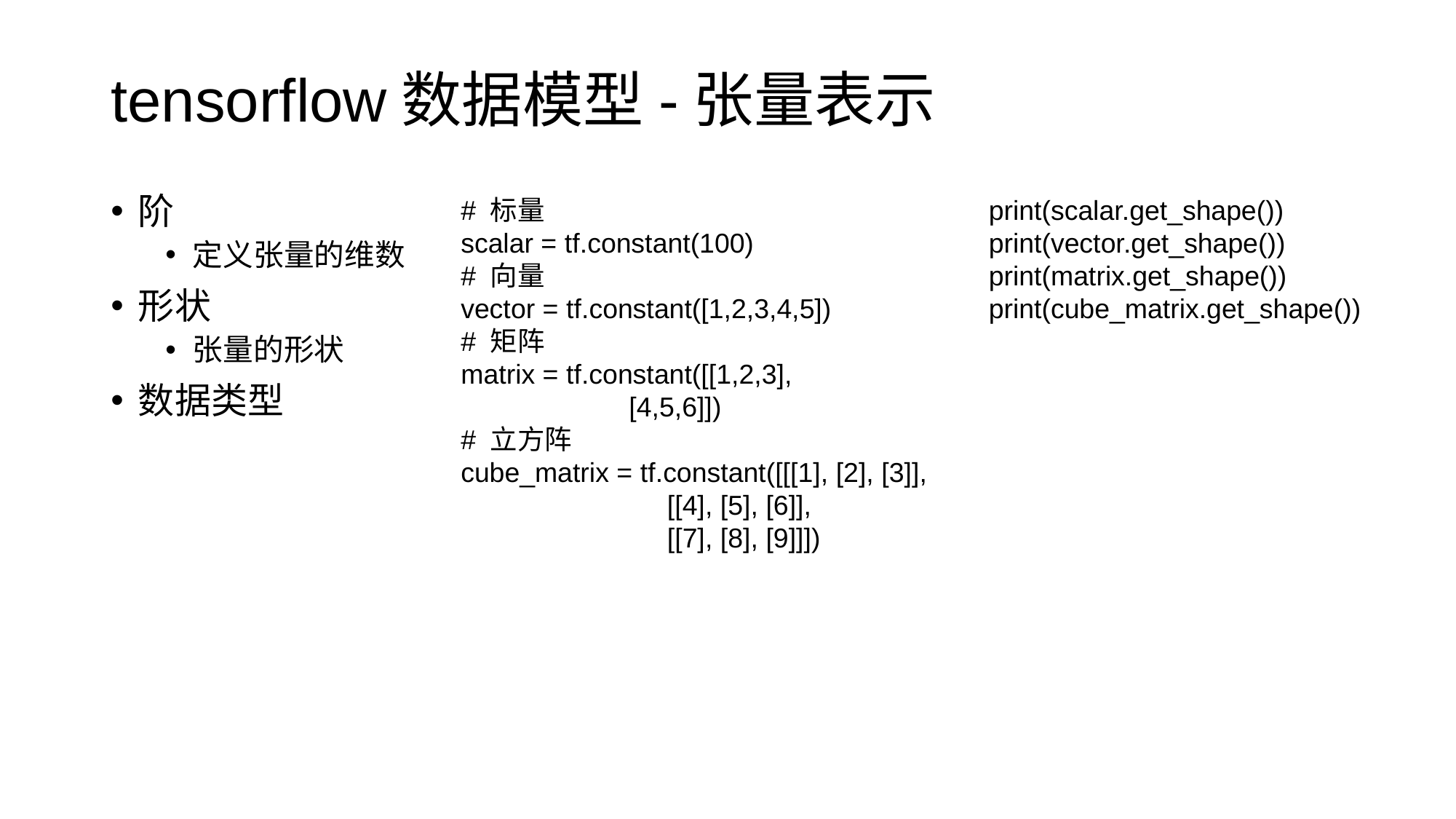

# tensorflow数据模型-张量表示
阶
定义张量的维数
形状
张量的形状
数据类型
# 标量
scalar = tf.constant(100)
# 向量
vector = tf.constant([1,2,3,4,5])
# 矩阵
matrix = tf.constant([[1,2,3],
                      [4,5,6]])
# 立方阵
cube_matrix = tf.constant([[[1], [2], [3]],
                           [[4], [5], [6]],
                           [[7], [8], [9]]])
print(scalar.get_shape())
print(vector.get_shape())
print(matrix.get_shape())
print(cube_matrix.get_shape())